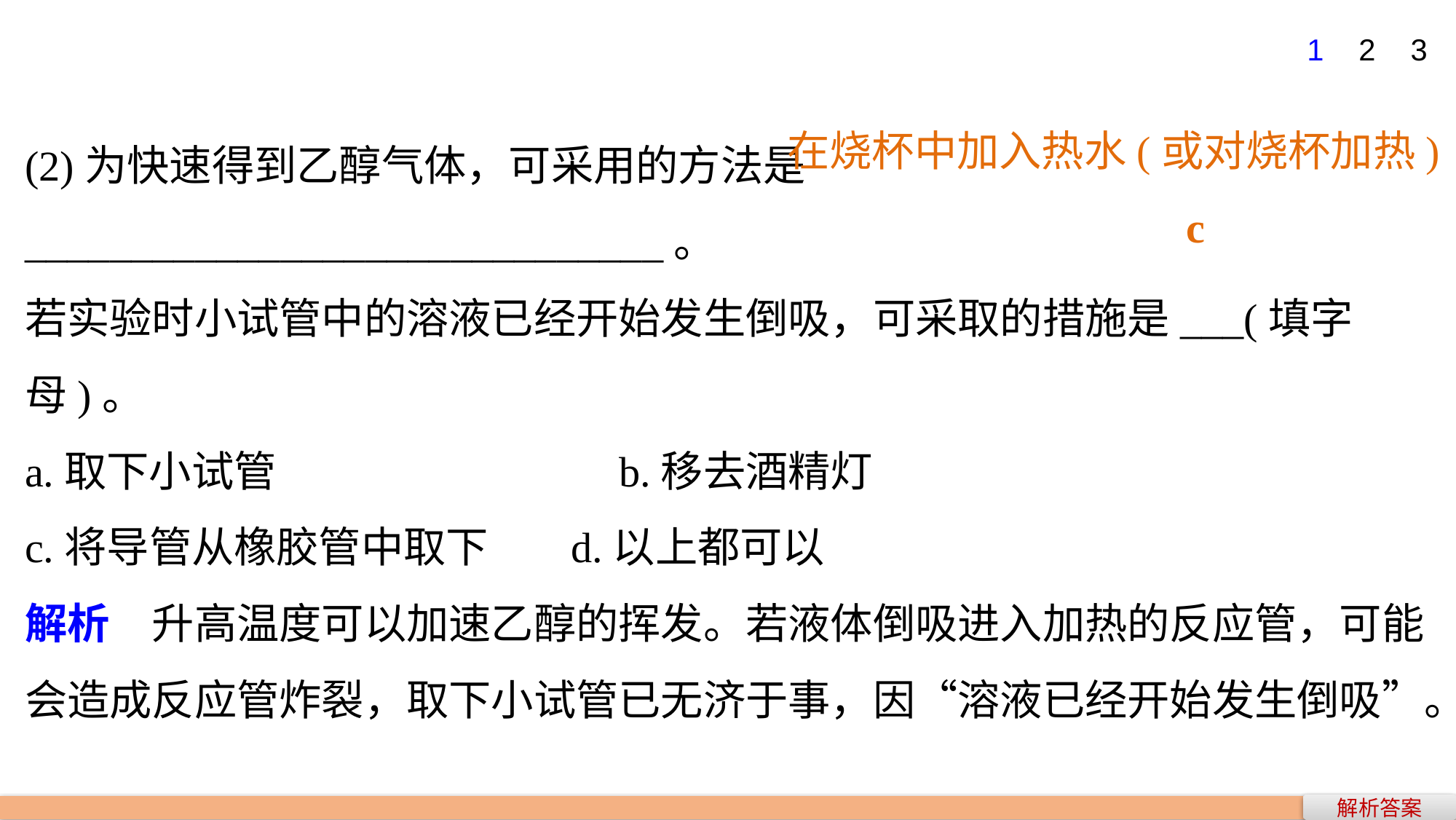

1
2
3
(2)为快速得到乙醇气体，可采用的方法是______________________________。
若实验时小试管中的溶液已经开始发生倒吸，可采取的措施是___(填字母)。
a.取下小试管  			    b.移去酒精灯
c.将导管从橡胶管中取下  	d.以上都可以
解析　升高温度可以加速乙醇的挥发。若液体倒吸进入加热的反应管，可能会造成反应管炸裂，取下小试管已无济于事，因“溶液已经开始发生倒吸”。
在烧杯中加入热水(或对烧杯加热)
c
解析答案